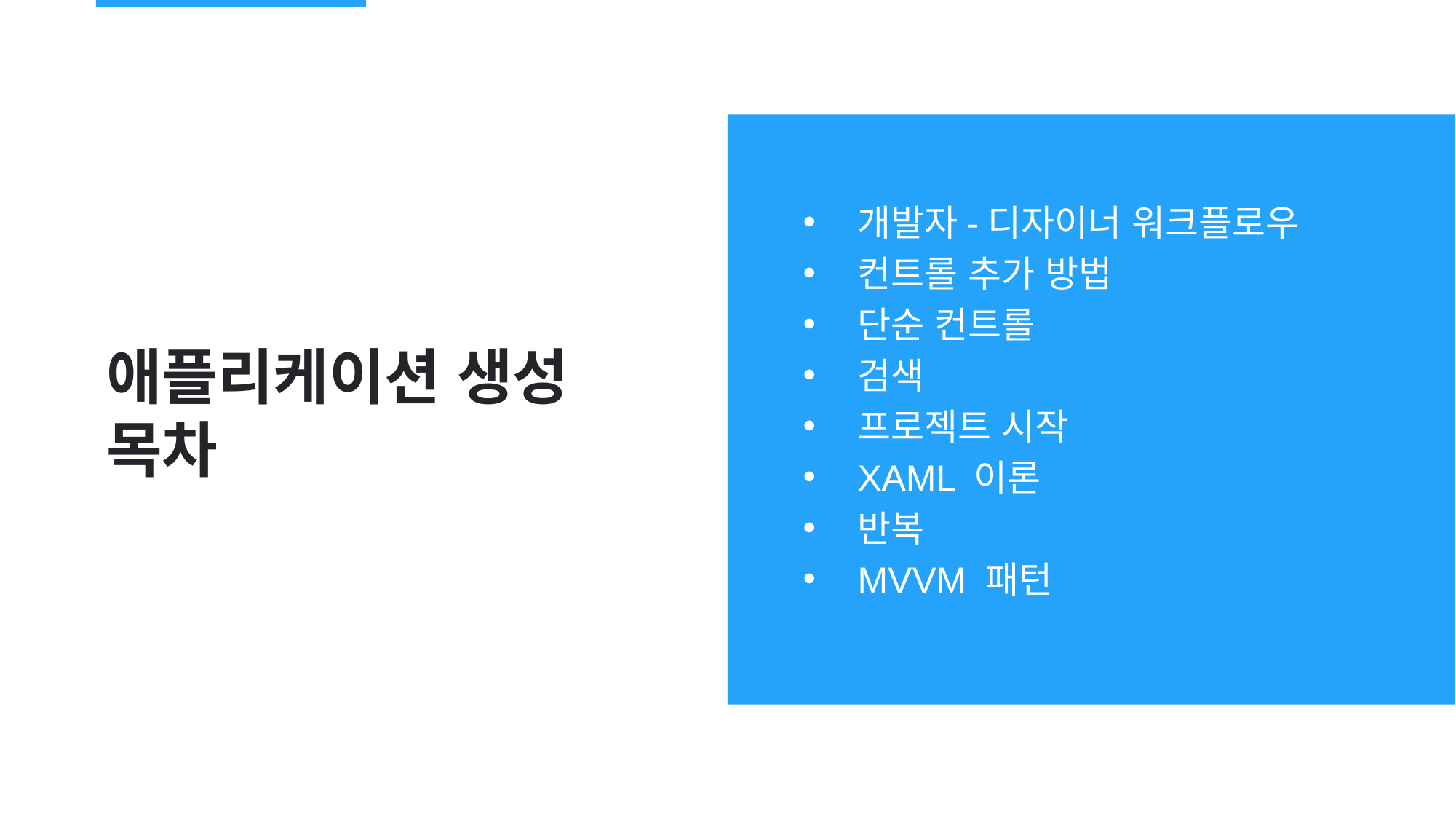

개발자-디자이너 워크플로우
컨트롤 추가 방법
단순 컨트롤
검색
프로젝트 시작
XAML 이론
반복
MVVM 패턴
# 애플리케이션 생성 목차